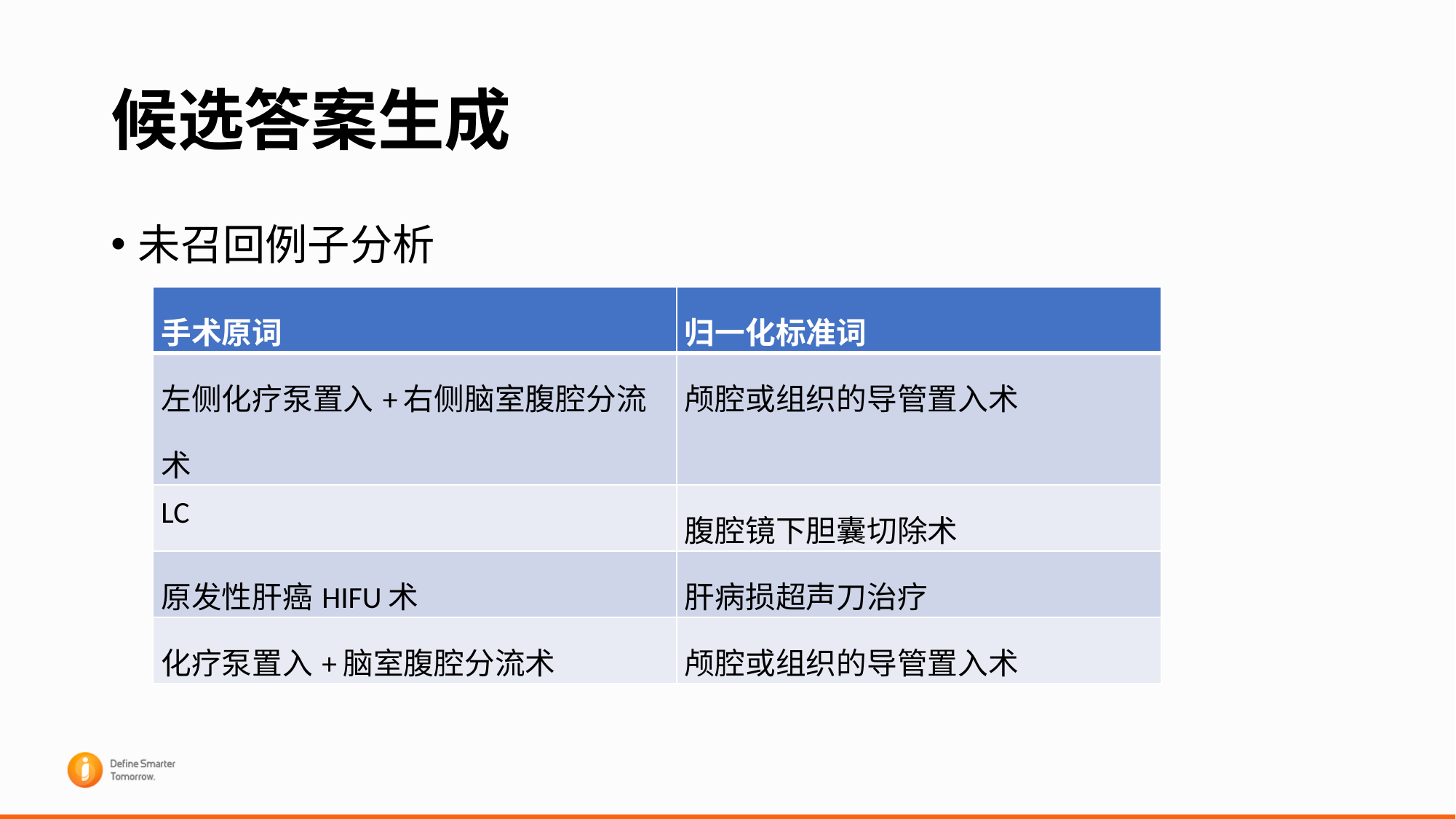

# 候选答案生成
未召回例子分析

| 手术原词 | 归一化标准词 |
| --- | --- |
| 左侧化疗泵置入+右侧脑室腹腔分流术 | 颅腔或组织的导管置入术 |
| LC | 腹腔镜下胆囊切除术 |
| 原发性肝癌HIFU术 | 肝病损超声刀治疗 |
| 化疗泵置入+脑室腹腔分流术 | 颅腔或组织的导管置入术 |